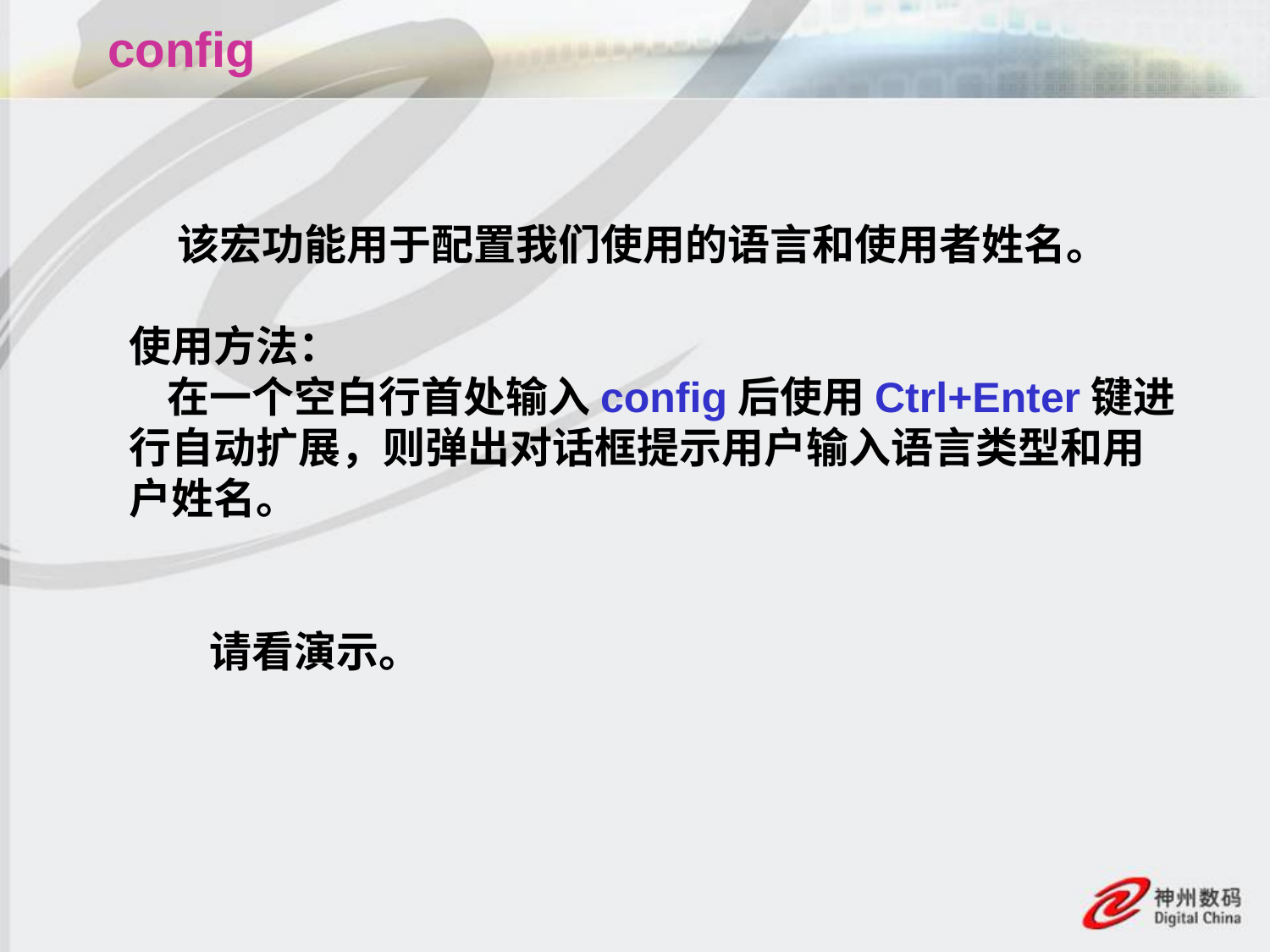

# config
    该宏功能用于配置我们使用的语言和使用者姓名。
使用方法：
    在一个空白行首处输入config后使用Ctrl+Enter键进行自动扩展，则弹出对话框提示用户输入语言类型和用户姓名。
   请看演示。